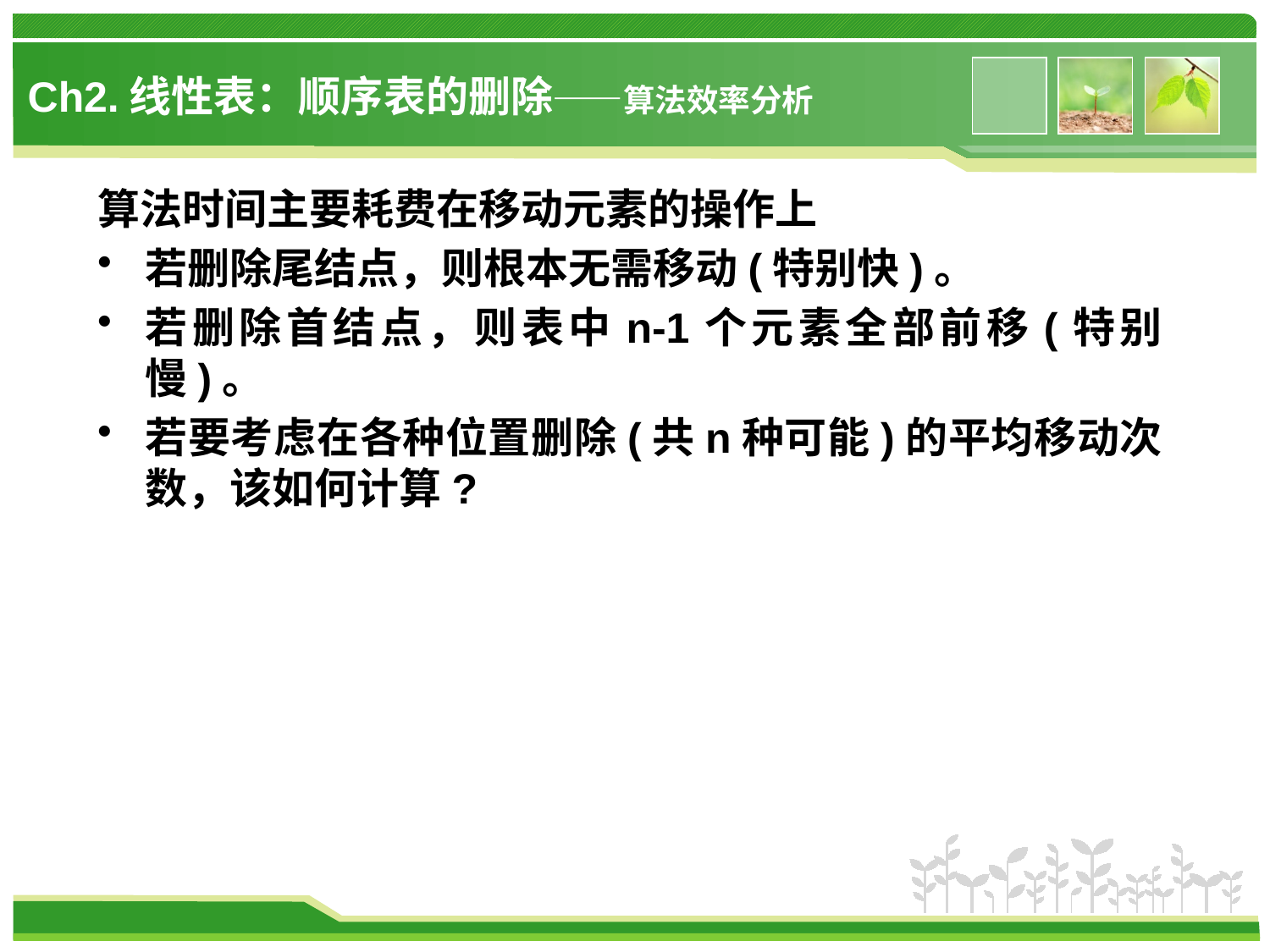

# Ch2.线性表：顺序表的删除——算法效率分析
算法时间主要耗费在移动元素的操作上
若删除尾结点，则根本无需移动(特别快)。
若删除首结点，则表中n-1个元素全部前移(特别慢)。
若要考虑在各种位置删除(共n种可能)的平均移动次数，该如何计算?

31